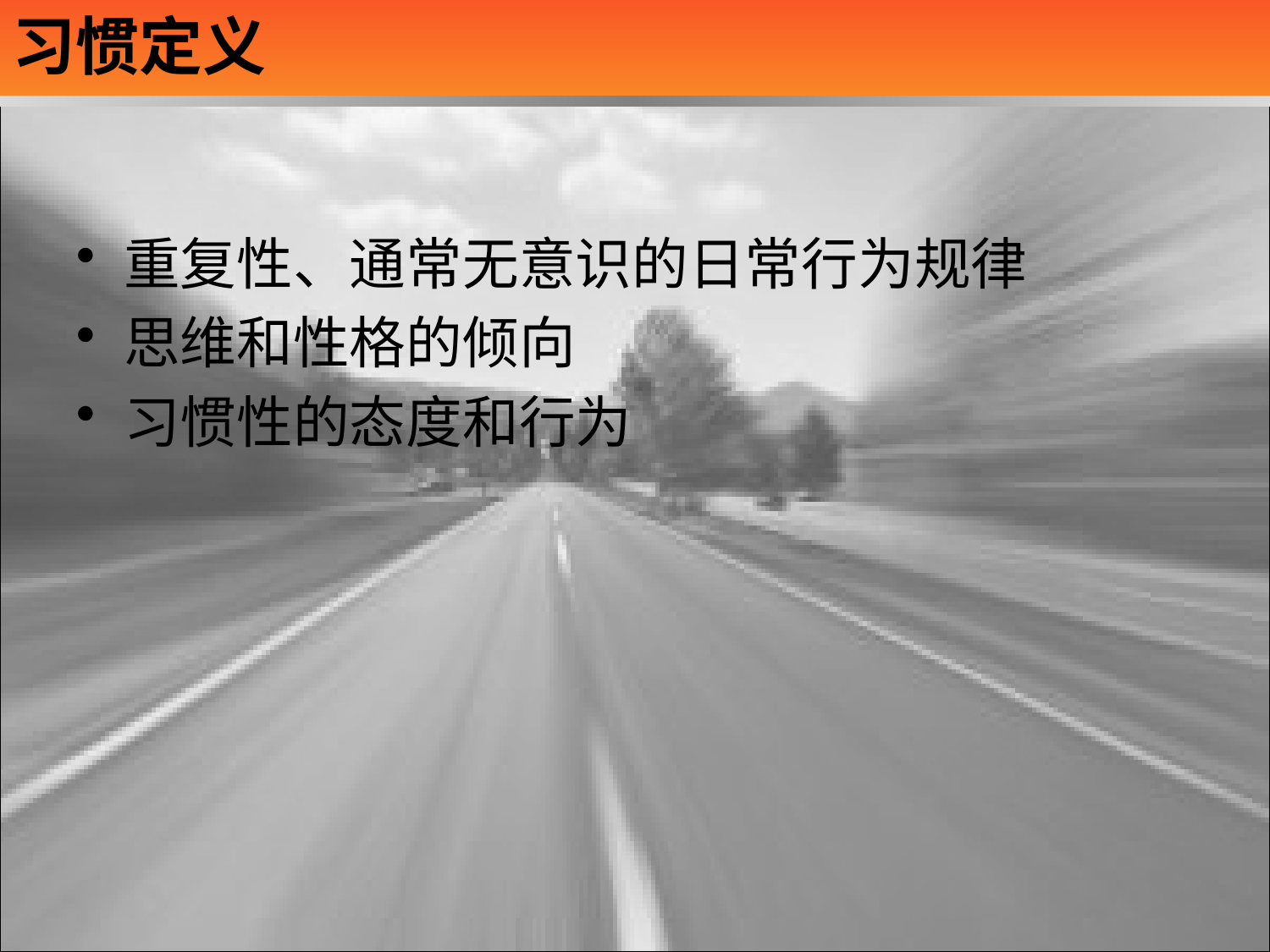

# 习惯定义
重复性、通常无意识的日常行为规律
思维和性格的倾向
习惯性的态度和行为